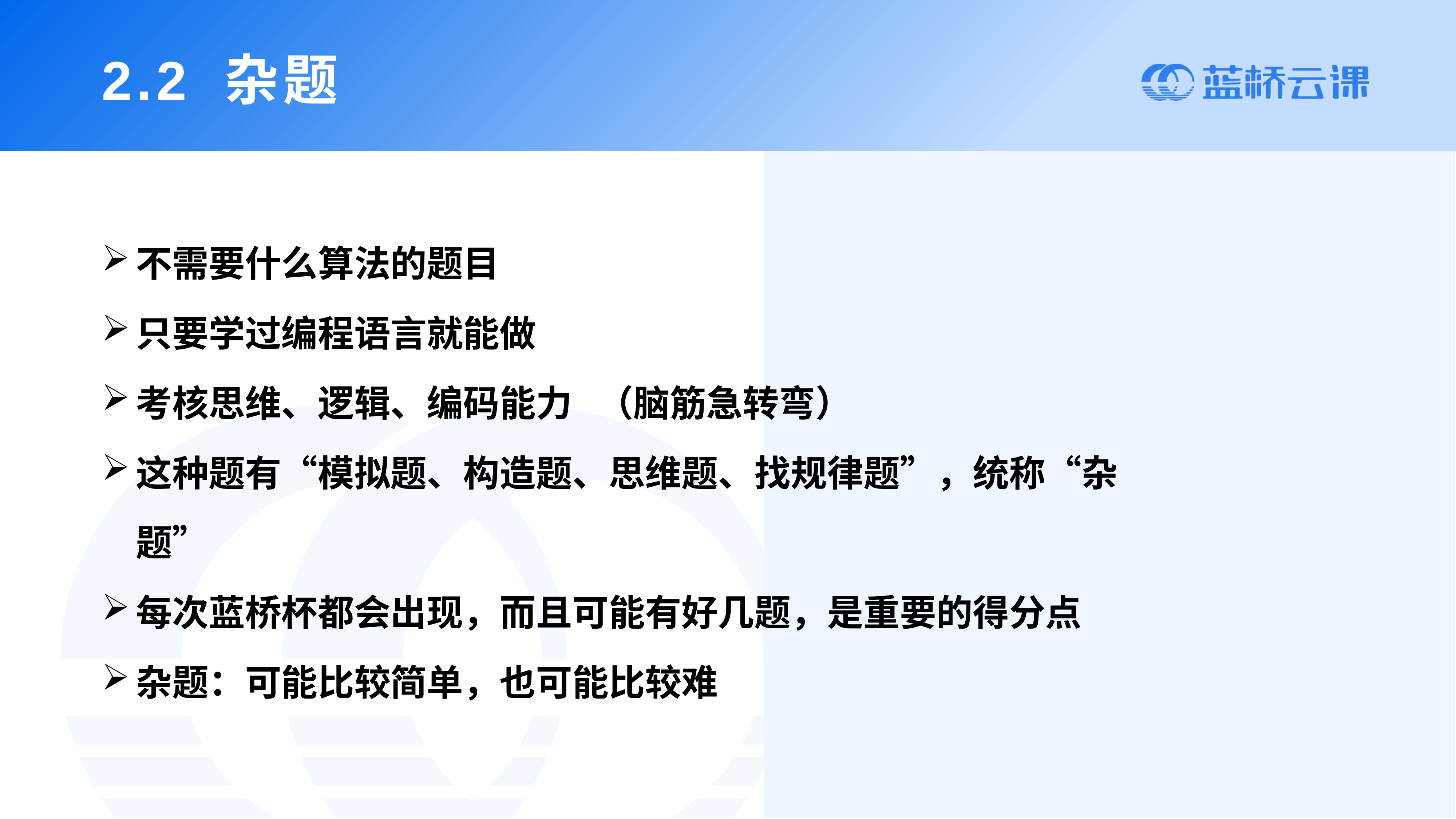

2.2 杂题
不需要什么算法的题目
只要学过编程语言就能做
考核思维、逻辑、编码能力   （脑筋急转弯）
这种题有“模拟题、构造题、思维题、找规律题”，统称“杂题”
每次蓝桥杯都会出现，而且可能有好几题，是重要的得分点
杂题：可能比较简单，也可能比较难